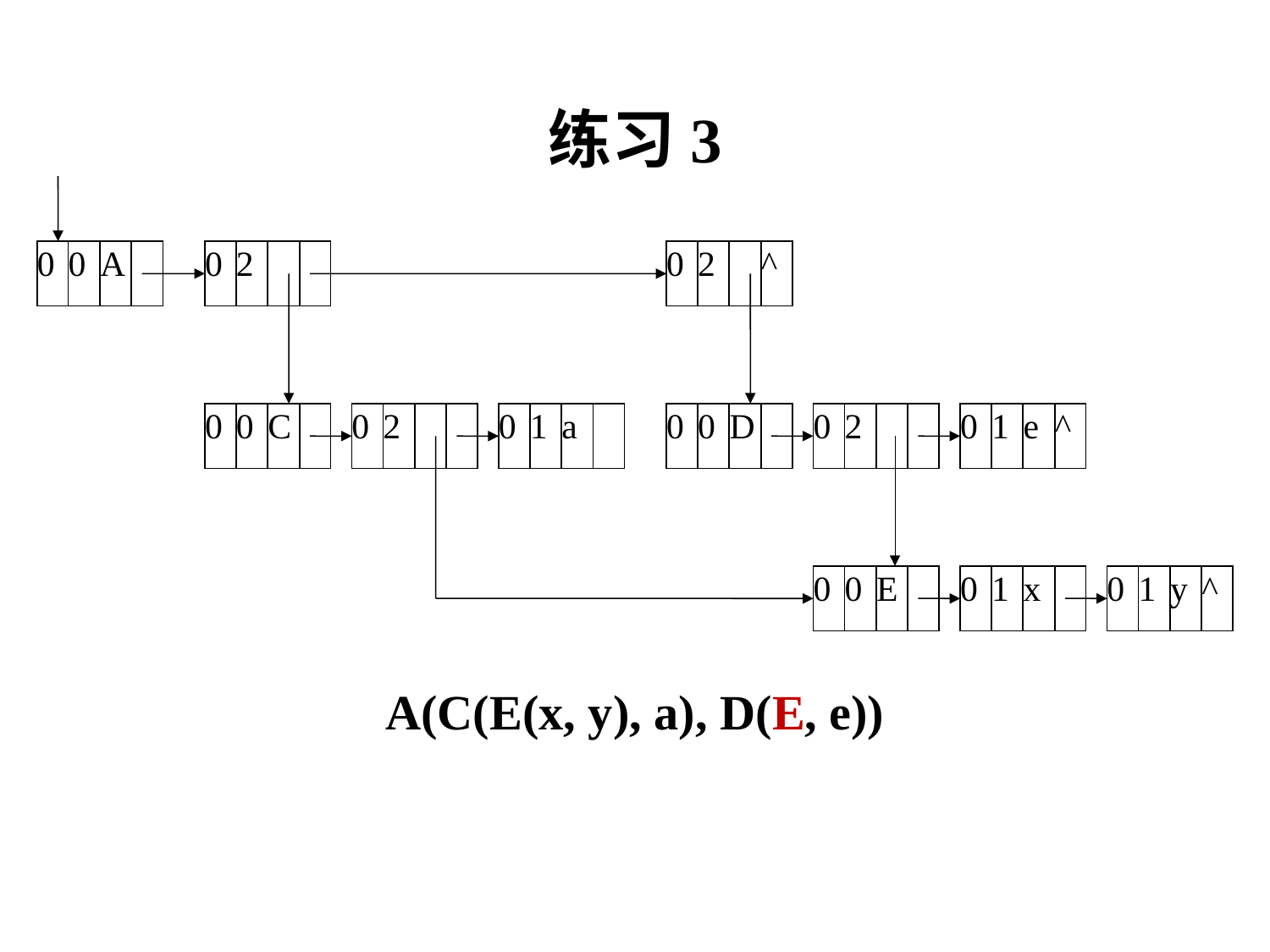

# 练习3

0
0
A

0
2

0
2

^

0
0
C

0
2

0
1
a

0
0
D

0
2

0
1
e
^

0
0
E

0
1
x

0
1
y
^

A(C(E(x, y), a), D(E, e))